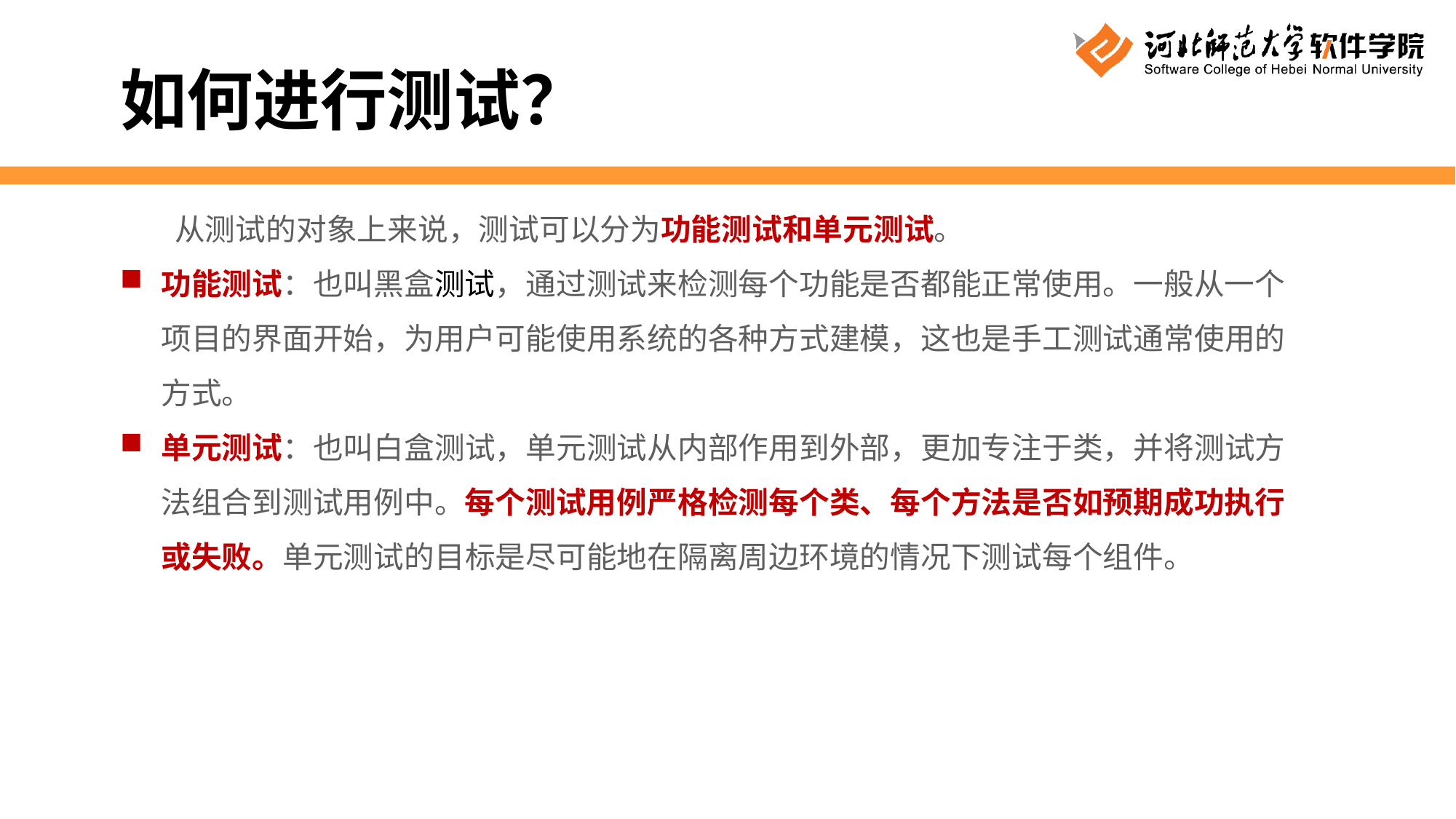

如何进行测试？
从测试的对象上来说，测试可以分为功能测试和单元测试。
功能测试：也叫黑盒测试，通过测试来检测每个功能是否都能正常使用。一般从一个项目的界面开始，为用户可能使用系统的各种方式建模，这也是手工测试通常使用的方式。
单元测试：也叫白盒测试，单元测试从内部作用到外部，更加专注于类，并将测试方法组合到测试用例中。每个测试用例严格检测每个类、每个方法是否如预期成功执行或失败。单元测试的目标是尽可能地在隔离周边环境的情况下测试每个组件。